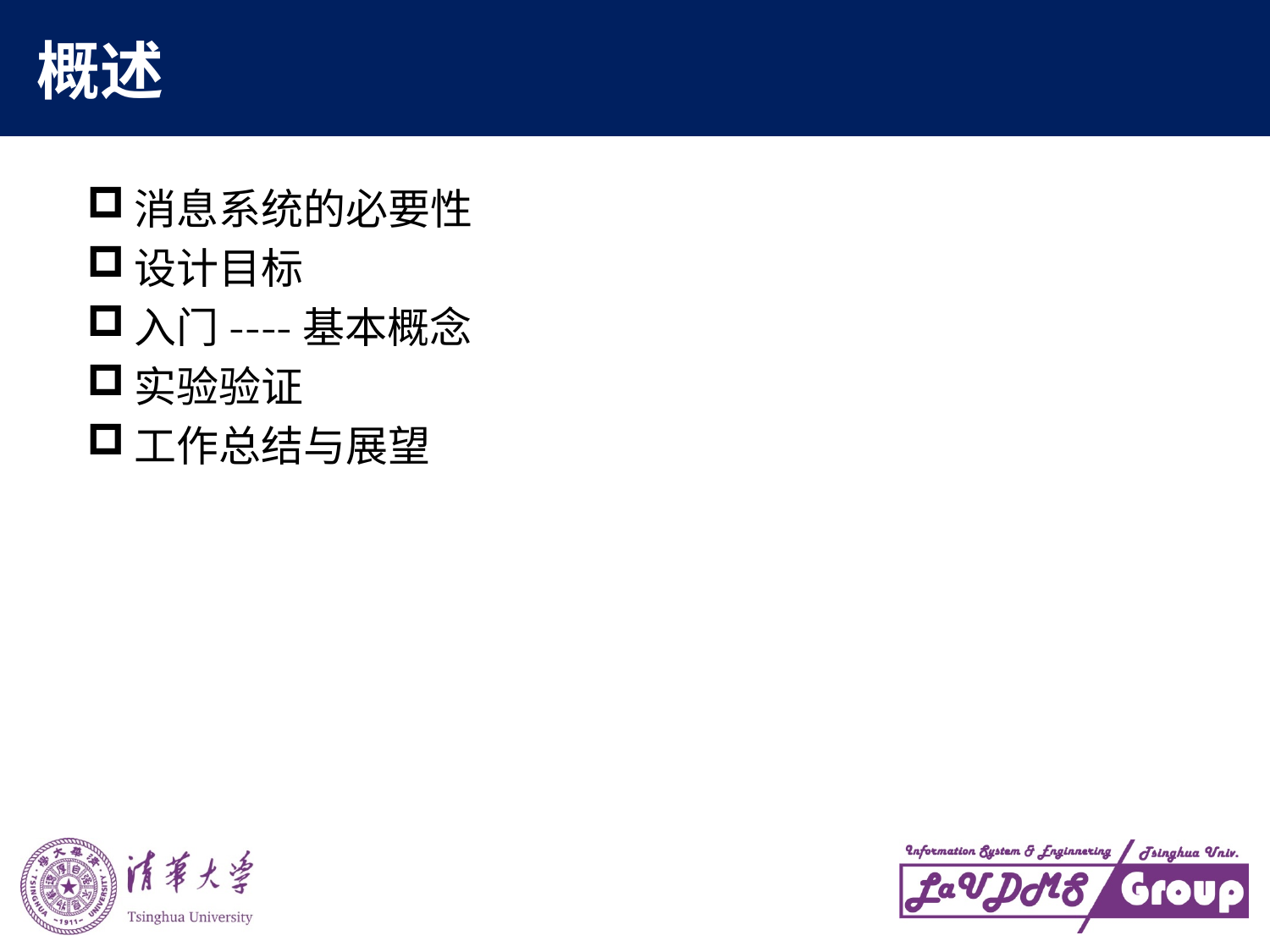

# 概述
消息系统的必要性
设计目标
入门----基本概念
实验验证
工作总结与展望